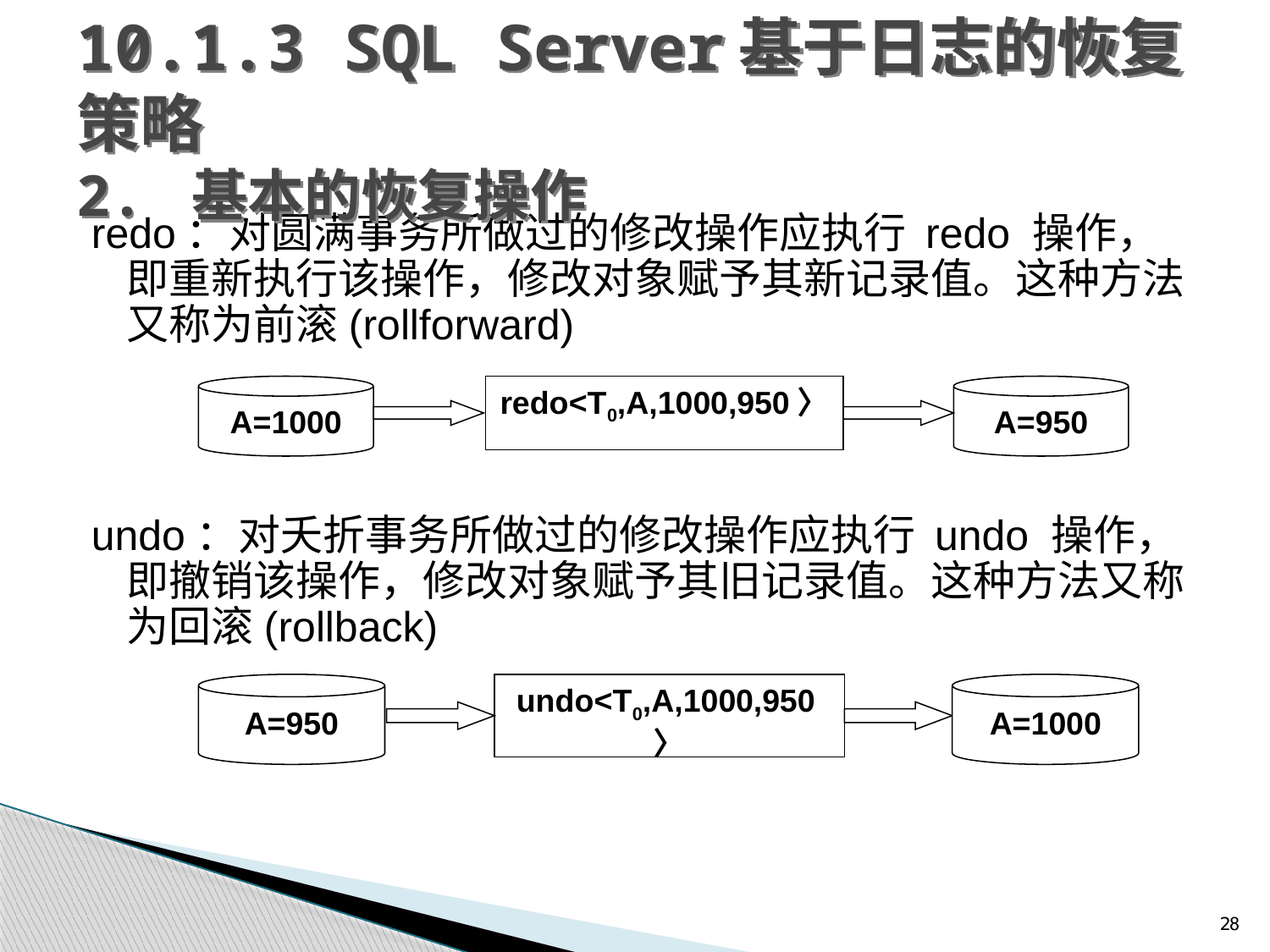

# 10.1.3 SQL Server基于日志的恢复策略 2. 基本的恢复操作
redo：对圆满事务所做过的修改操作应执行 redo 操作，即重新执行该操作，修改对象赋予其新记录值。这种方法又称为前滚(rollforward)

undo：对夭折事务所做过的修改操作应执行 undo 操作，即撤销该操作，修改对象赋予其旧记录值。这种方法又称为回滚(rollback)
A=1000
redo<T0,A,1000,950〉
A=950

A=950
undo<T0,A,1000,950〉

A=1000
28